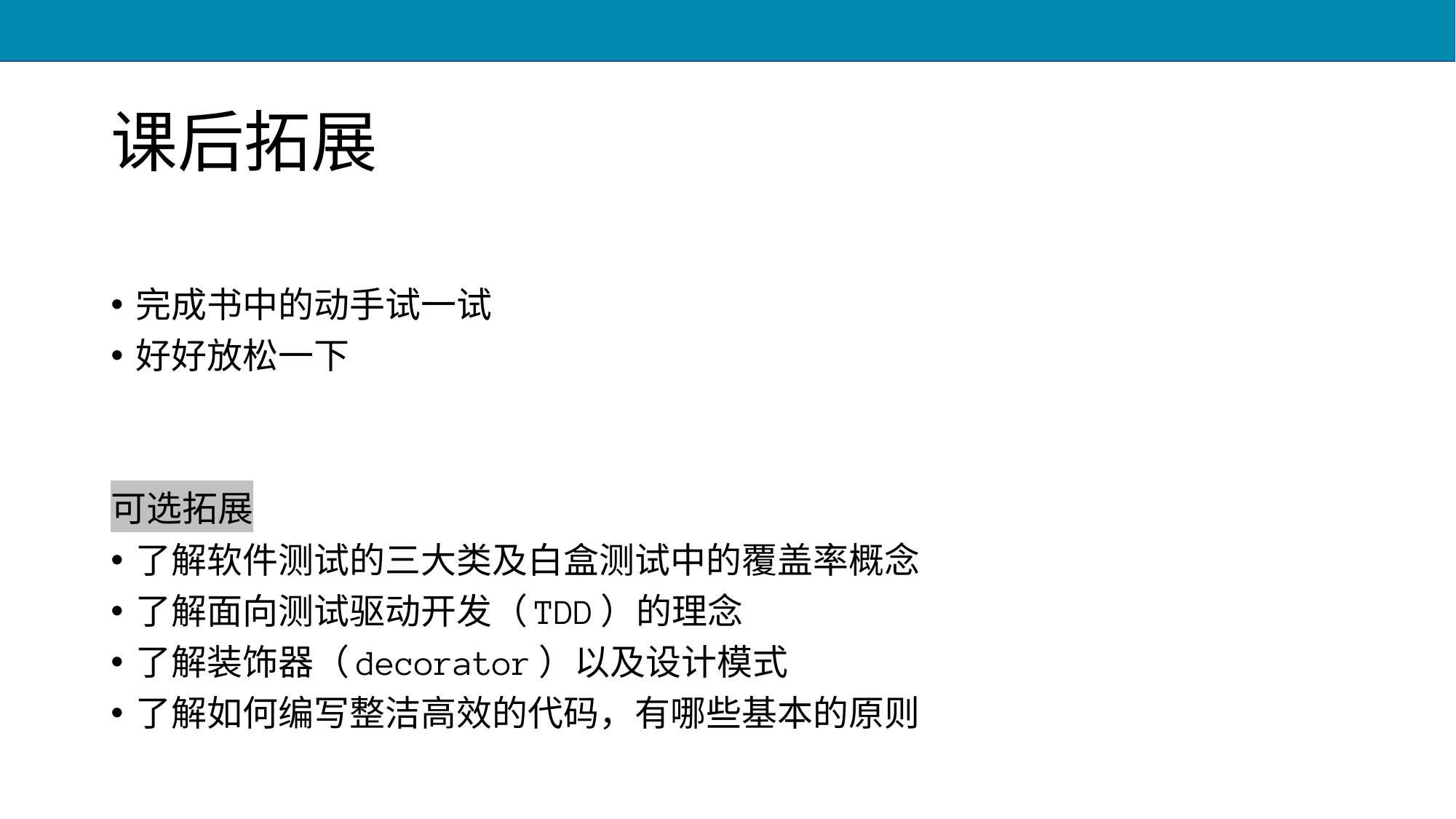

# 课后拓展

完成书中的动手试一试
好好放松一下

可选拓展
了解软件测试的三大类及白盒测试中的覆盖率概念
了解面向测试驱动开发（TDD）的理念
了解装饰器（decorator）以及设计模式
了解如何编写整洁高效的代码，有哪些基本的原则